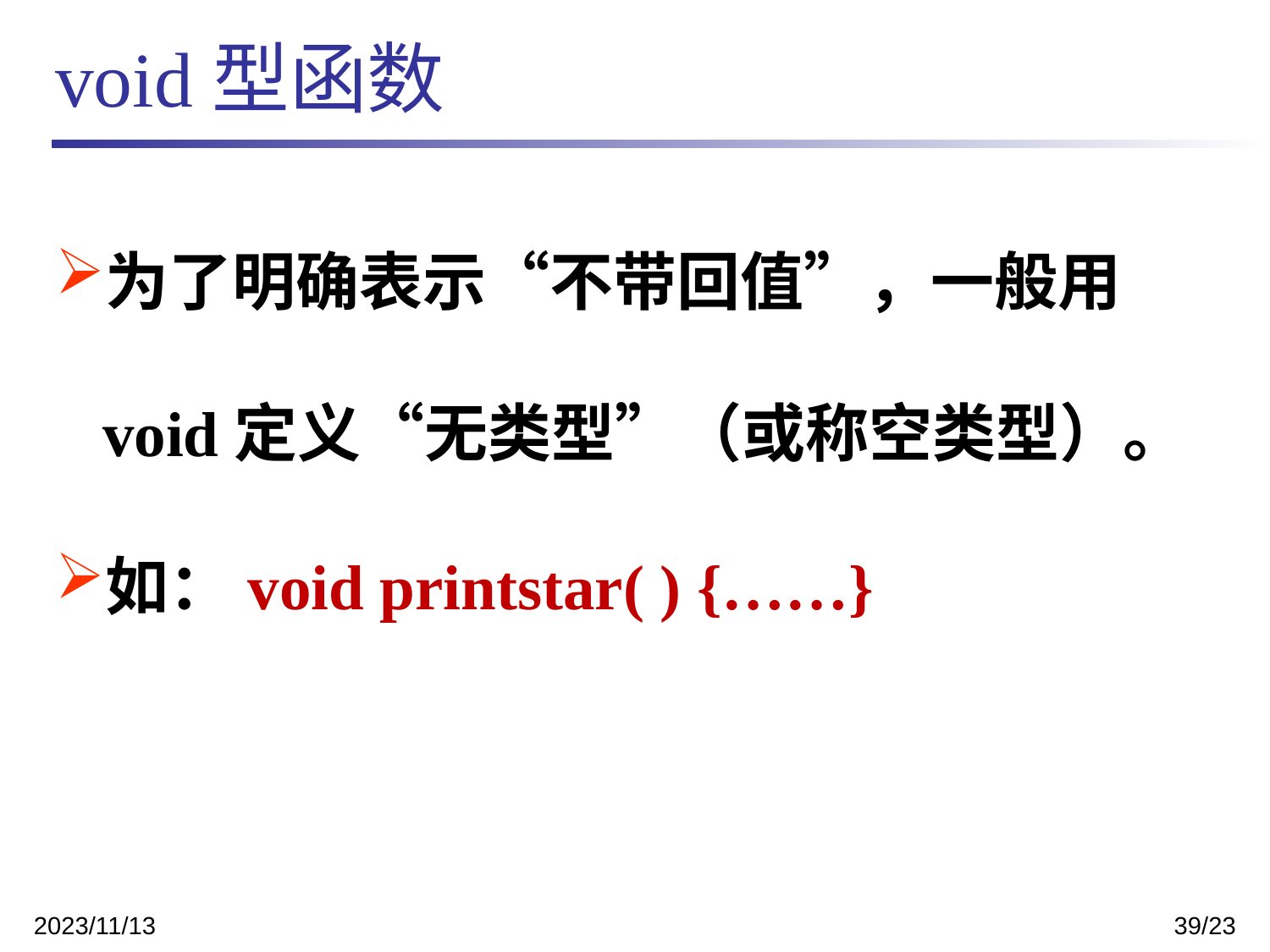

void型函数
为了明确表示“不带回值”，一般用void定义“无类型”（或称空类型）。
如：void printstar( ) {……}
2023/11/13
39/23